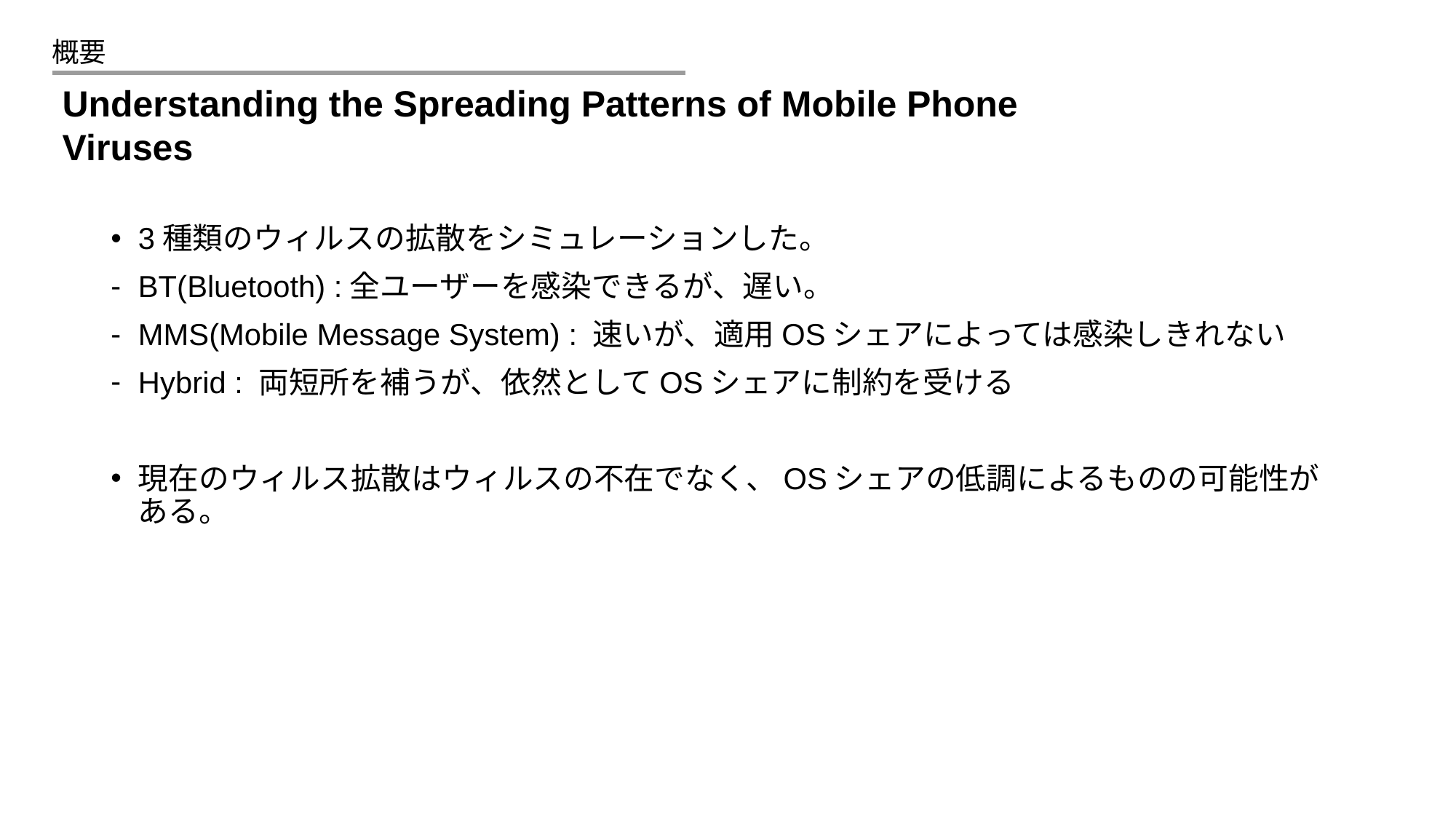

概要
Understanding the Spreading Patterns of Mobile Phone Viruses
3種類のウィルスの拡散をシミュレーションした。
BT(Bluetooth) :全ユーザーを感染できるが、遅い。
MMS(Mobile Message System) : 速いが、適用OSシェアによっては感染しきれない
Hybrid : 両短所を補うが、依然としてOSシェアに制約を受ける

現在のウィルス拡散はウィルスの不在でなく、OSシェアの低調によるものの可能性がある。